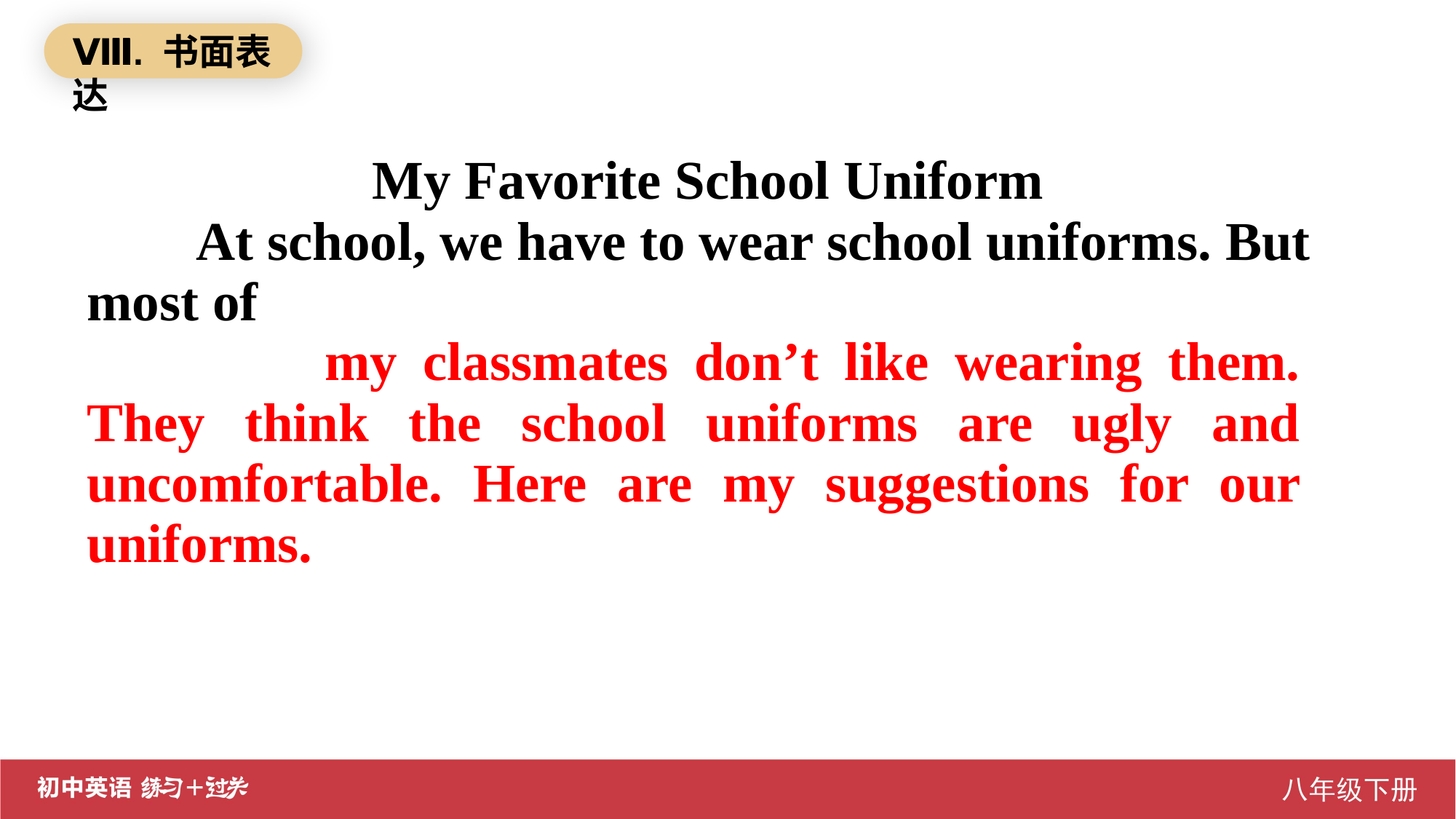

Ⅷ. 书面表达
My Favorite School Uniform
At school, we have to wear school uniforms. But most of

     my classmates don’t like wearing them. They think the school uniforms are ugly and uncomfortable. Here are my suggestions for our uniforms.